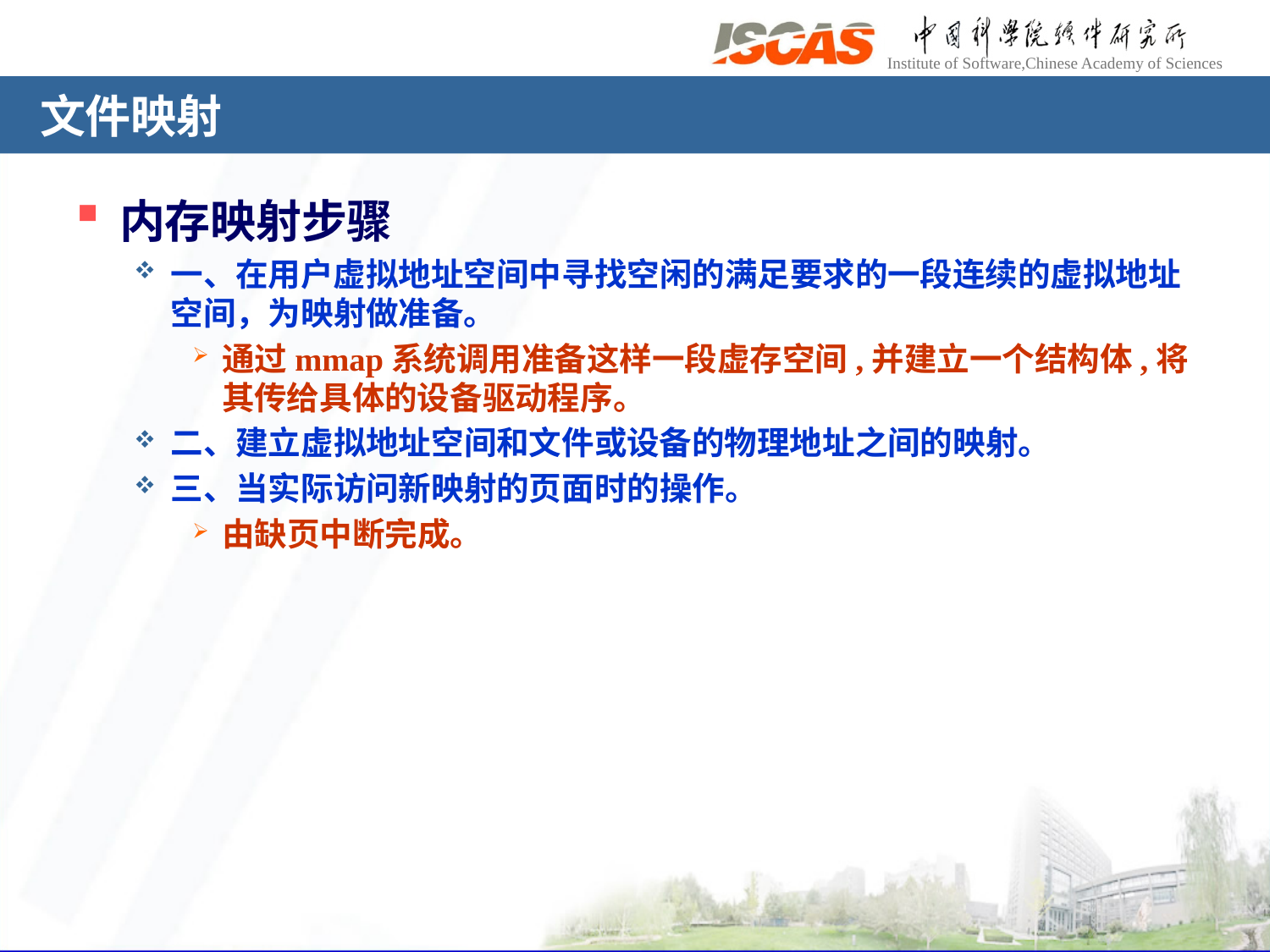

# 文件映射
内存映射步骤
一、在用户虚拟地址空间中寻找空闲的满足要求的一段连续的虚拟地址空间，为映射做准备。
通过mmap系统调用准备这样一段虚存空间,并建立一个结构体,将其传给具体的设备驱动程序。
二、建立虚拟地址空间和文件或设备的物理地址之间的映射。
三、当实际访问新映射的页面时的操作。
由缺页中断完成。